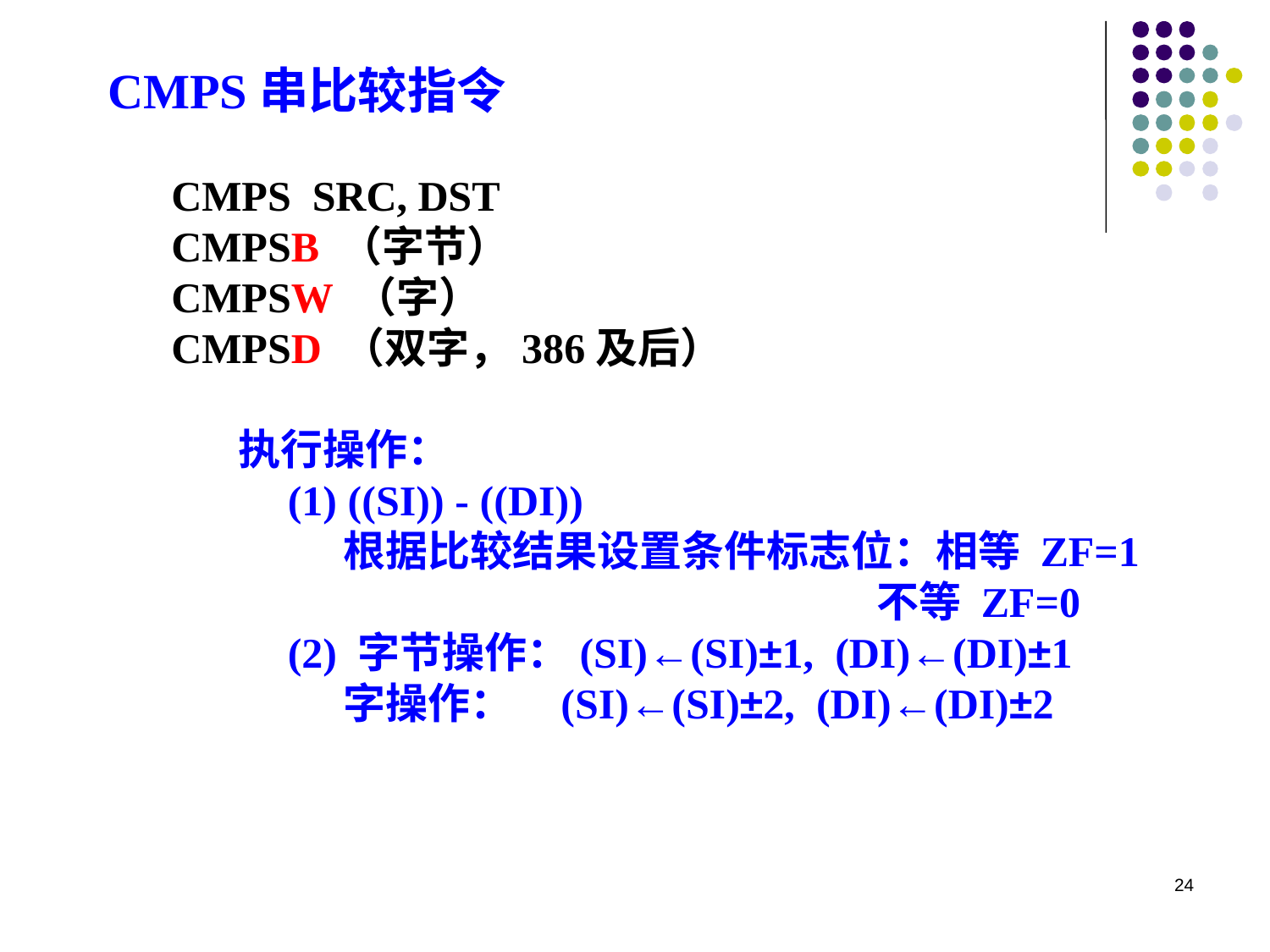

CMPS串比较指令

      CMPS  SRC, DST
CMPSB （字节）
CMPSW （字）
CMPSD （双字，386及后）

      执行操作：
           (1) ((SI)) - ((DI))
                 根据比较结果设置条件标志位：相等 ZF=1
                                                                         不等 ZF=0
           (2) 字节操作：(SI)←(SI)±1,  (DI)←(DI)±1
                 字操作：    (SI)←(SI)±2,  (DI)←(DI)±2

24